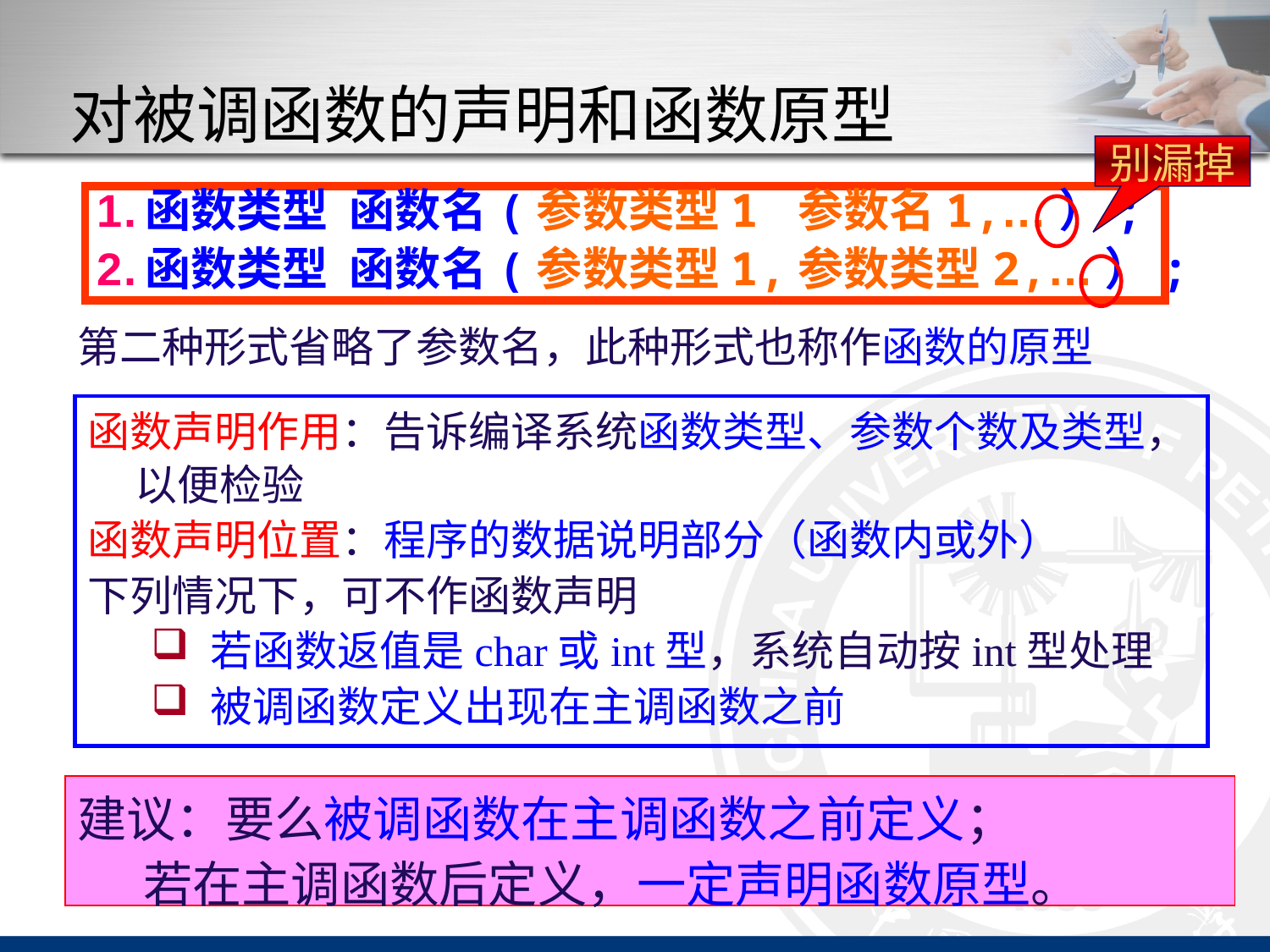

# 对被调函数的声明和函数原型
别漏掉
函数类型  函数名(参数类型1 参数名1,…）;
函数类型  函数名(参数类型1,参数类型2,…）;

第二种形式省略了参数名，此种形式也称作函数的原型
函数声明作用：告诉编译系统函数类型、参数个数及类型，以便检验
函数声明位置：程序的数据说明部分（函数内或外）
下列情况下，可不作函数声明
 若函数返值是char或int型，系统自动按int型处理
 被调函数定义出现在主调函数之前
建议：要么被调函数在主调函数之前定义；
      若在主调函数后定义，一定声明函数原型。